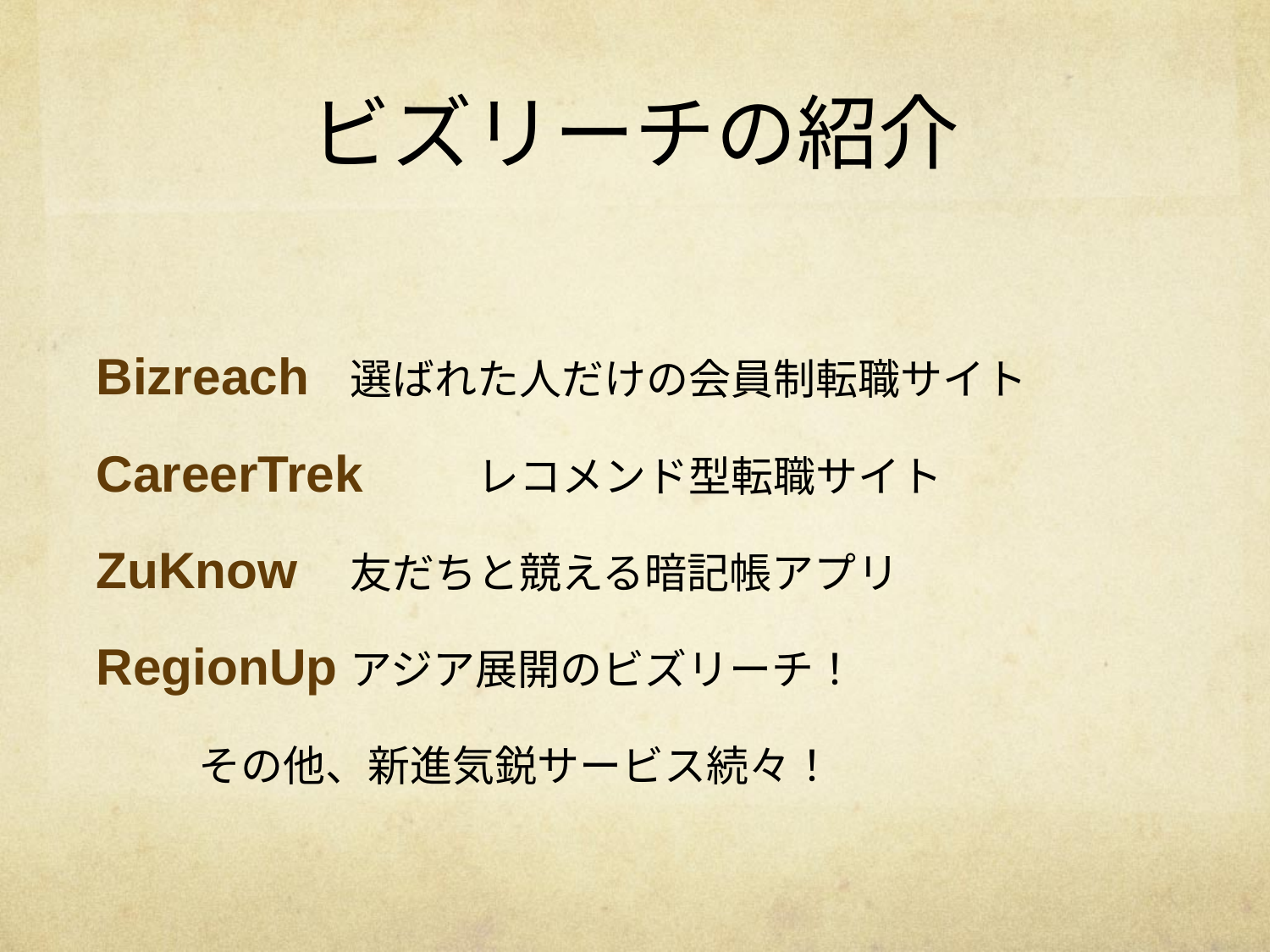

# ビズリーチの紹介

Bizreach	選ばれた人だけの会員制転職サイト
CareerTrek	レコメンド型転職サイト
ZuKnow	友だちと競える暗記帳アプリ
RegionUp	アジア展開のビズリーチ！
　　その他、新進気鋭サービス続々！